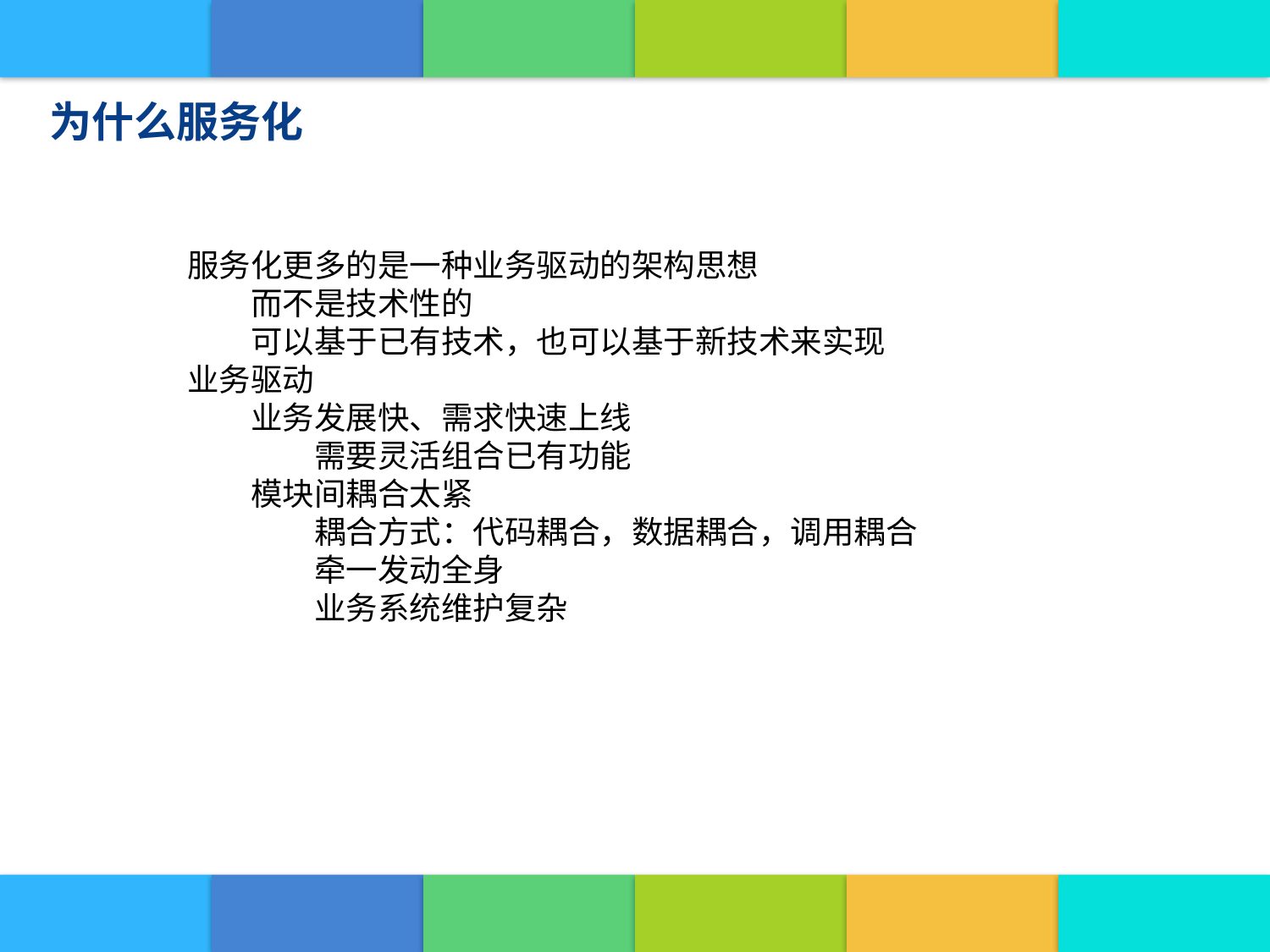

为什么服务化
服务化更多的是一种业务驱动的架构思想
而不是技术性的
可以基于已有技术，也可以基于新技术来实现
业务驱动
业务发展快、需求快速上线
需要灵活组合已有功能
模块间耦合太紧
耦合方式：代码耦合，数据耦合，调用耦合
牵一发动全身
业务系统维护复杂